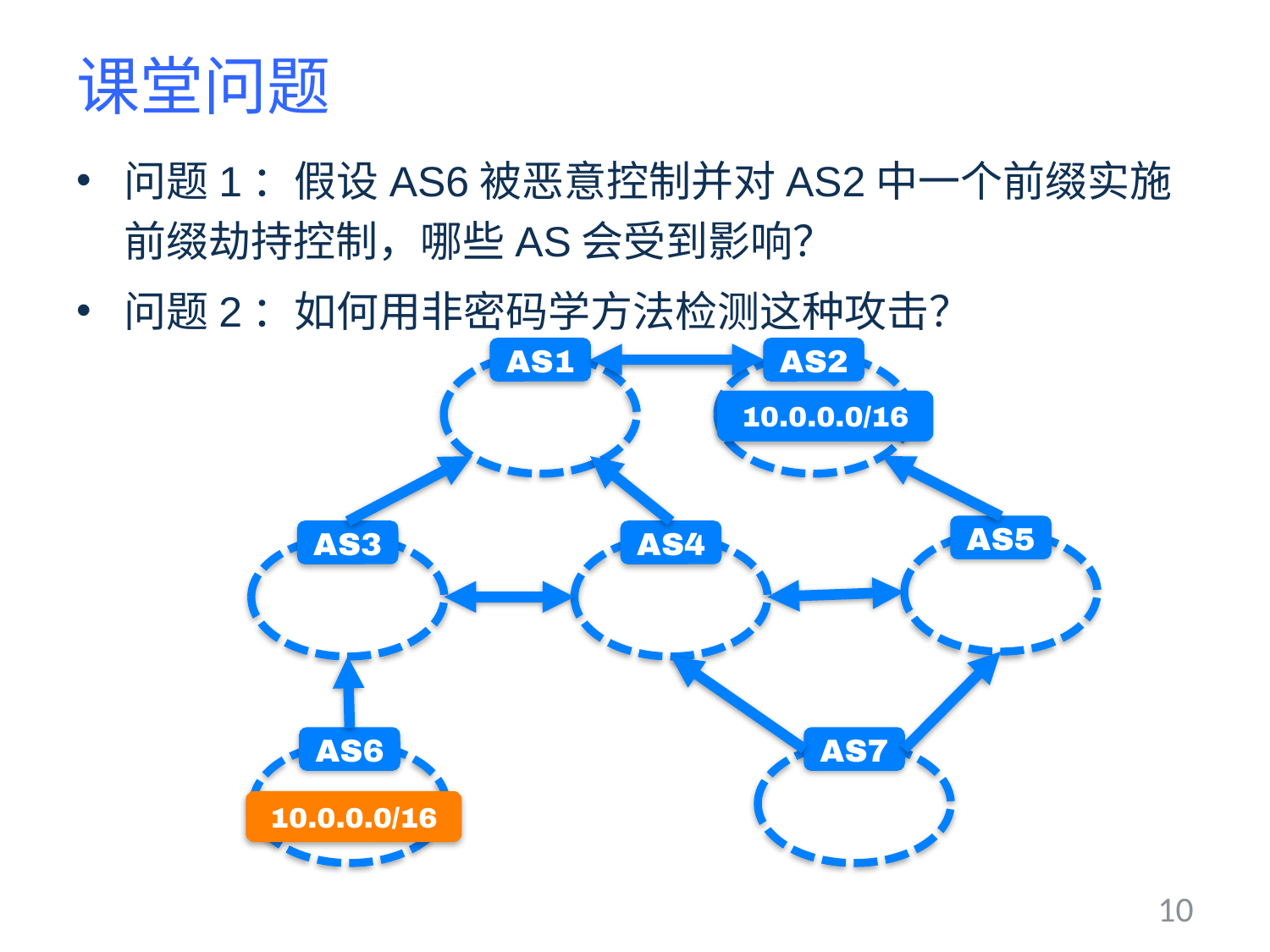

# 课堂问题
问题1：假设AS6被恶意控制并对AS2中一个前缀实施前缀劫持控制，哪些AS会受到影响？
问题2：如何用非密码学方法检测这种攻击？
AS1

AS2

AS5

AS3

AS4

AS6

AS7

10.0.0.0/16
10.0.0.0/16
10